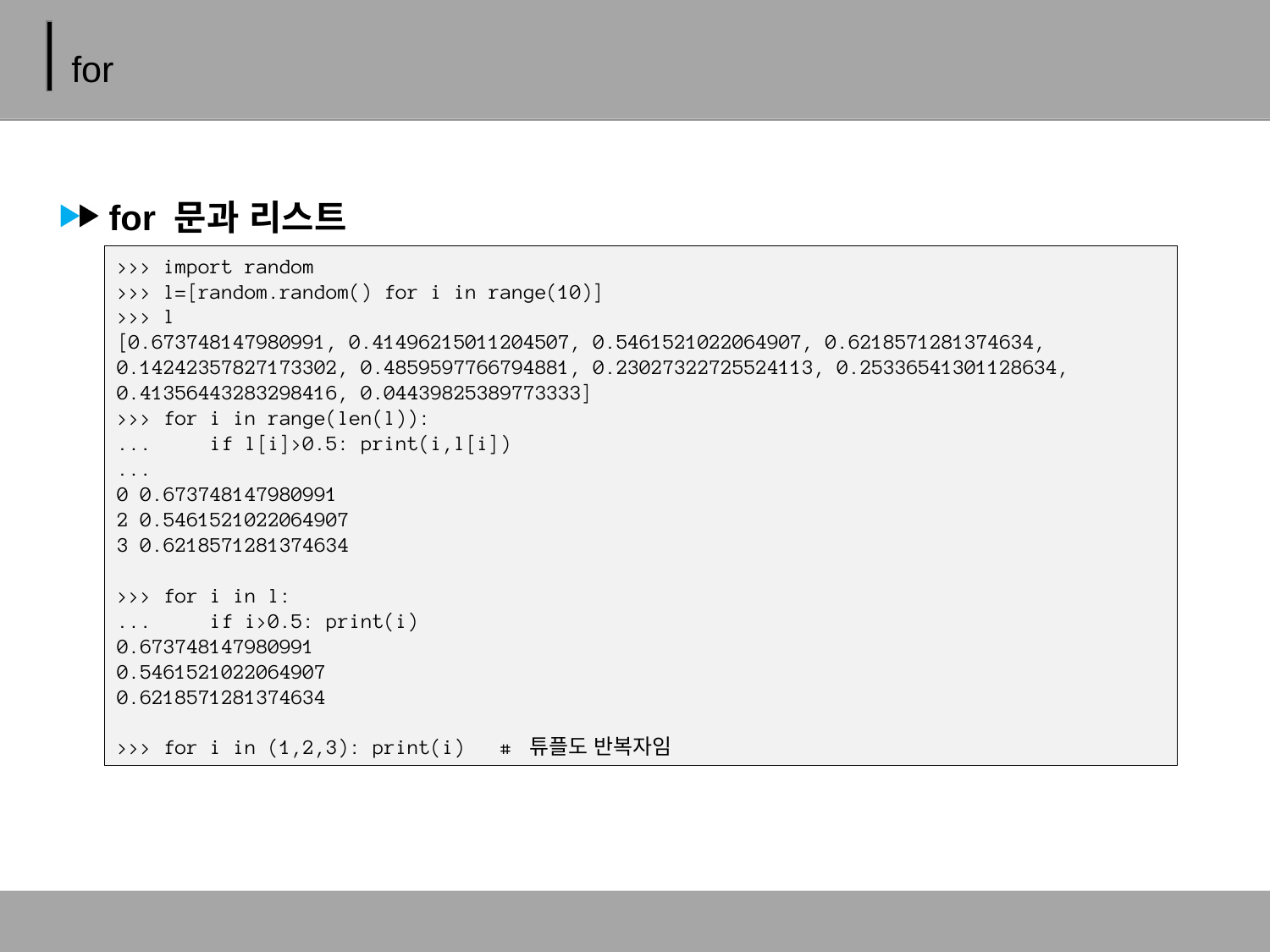

# for
for 문과 리스트
>>> import random
>>> l=[random.random() for i in range(10)]
>>> l
[0.673748147980991, 0.41496215011204507, 0.5461521022064907, 0.6218571281374634, 0.14242357827173302, 0.4859597766794881, 0.23027322725524113, 0.25336541301128634, 0.41356443283298416, 0.04439825389773333]
>>> for i in range(len(l)):
...     if l[i]>0.5: print(i,l[i])
...
0 0.673748147980991
2 0.5461521022064907
3 0.6218571281374634

>>> for i in l:
...     if i>0.5: print(i)
0.673748147980991
0.5461521022064907
0.6218571281374634

>>> for i in (1,2,3): print(i)   # 튜플도 반복자임